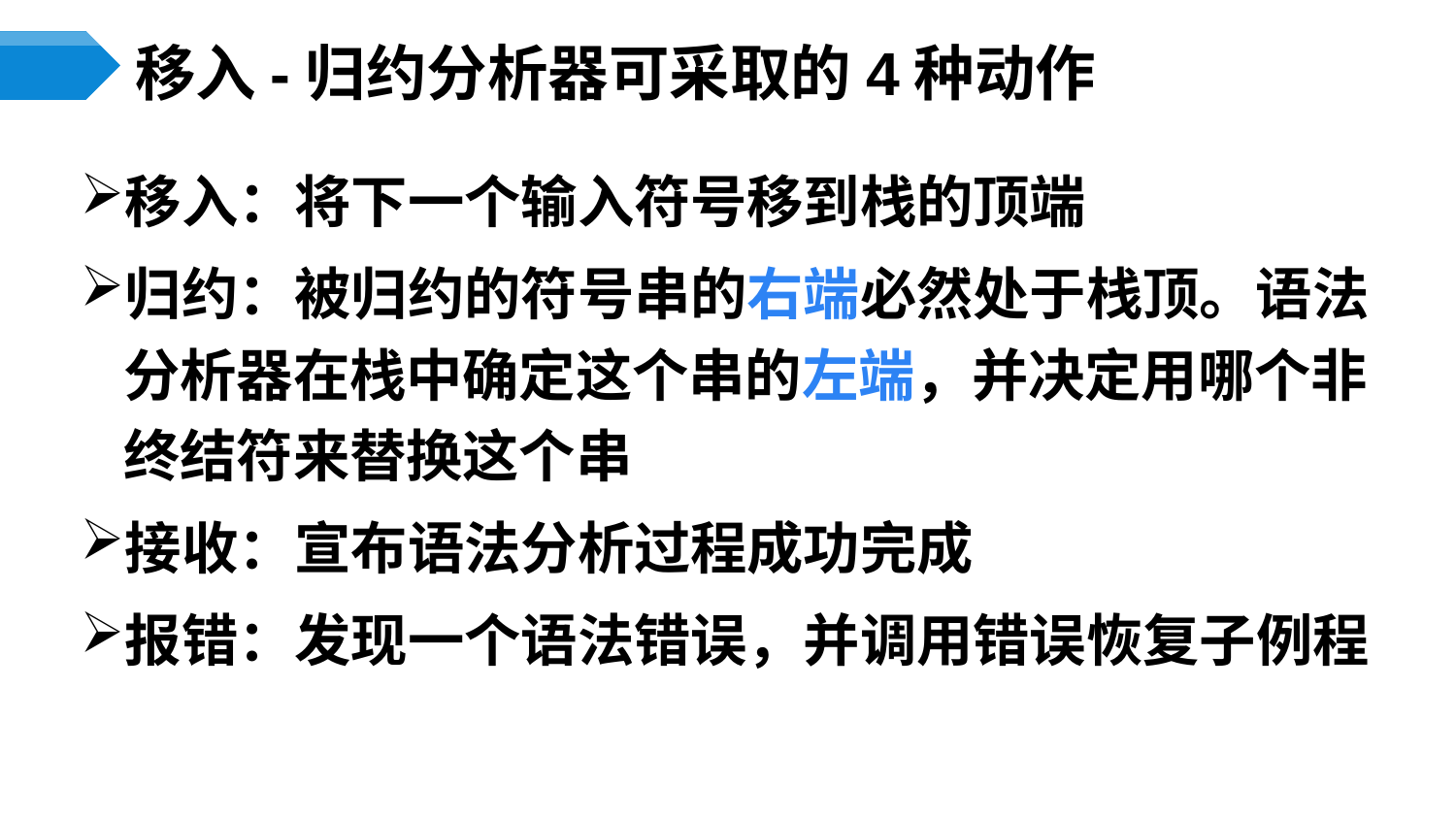

# 移入-归约分析器可采取的4种动作
移入：将下一个输入符号移到栈的顶端
归约：被归约的符号串的右端必然处于栈顶。语法分析器在栈中确定这个串的左端，并决定用哪个非终结符来替换这个串
接收：宣布语法分析过程成功完成
报错：发现一个语法错误，并调用错误恢复子例程